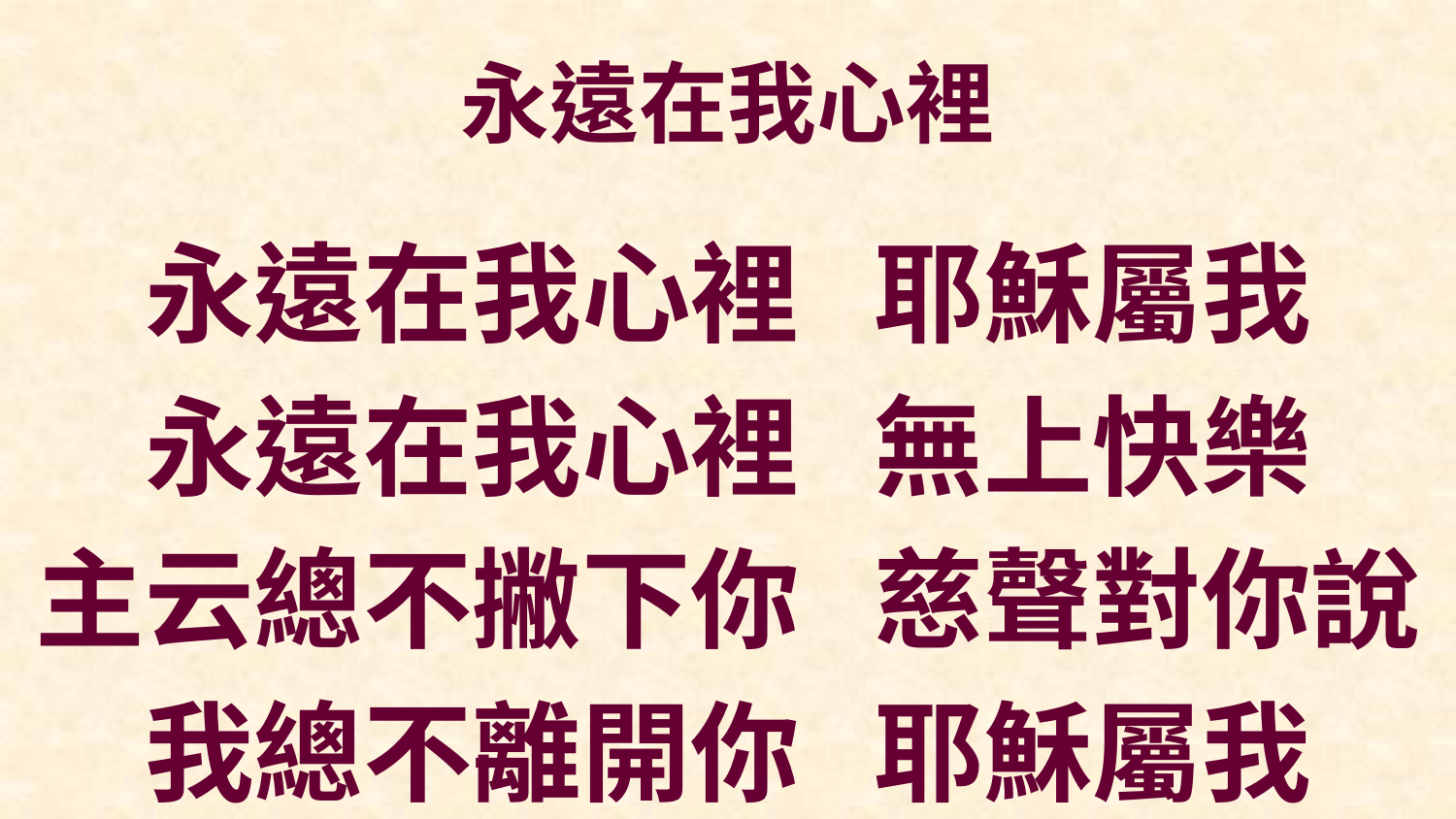

# 永遠在我心裡
永遠在我心裡   耶穌屬我
永遠在我心裡   無上快樂
主云總不撇下你   慈聲對你說
我總不離開你   耶穌屬我